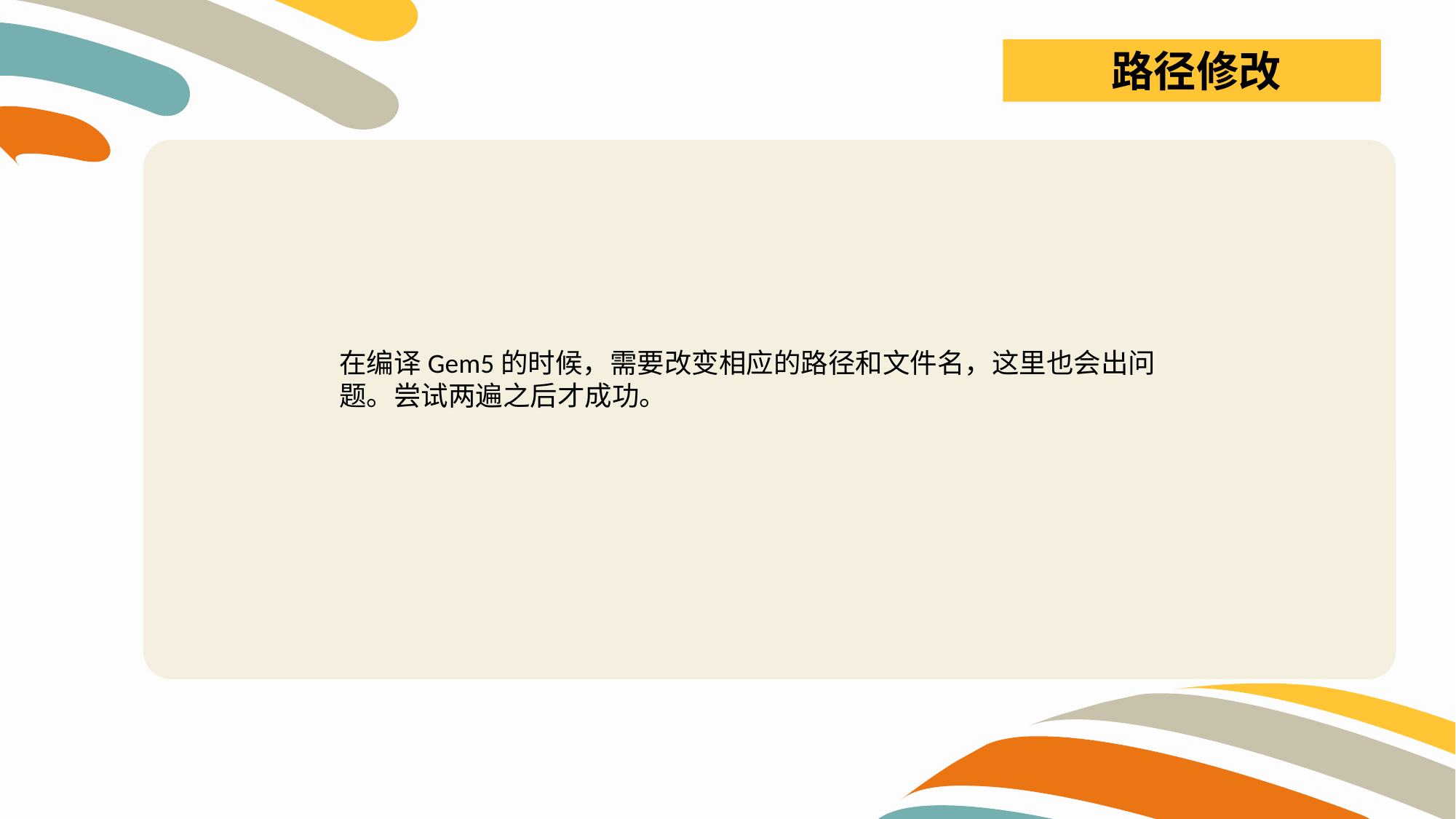

路径修改

在编译Gem5的时候，需要改变相应的路径和文件名，这里也会出问题。尝试两遍之后才成功。